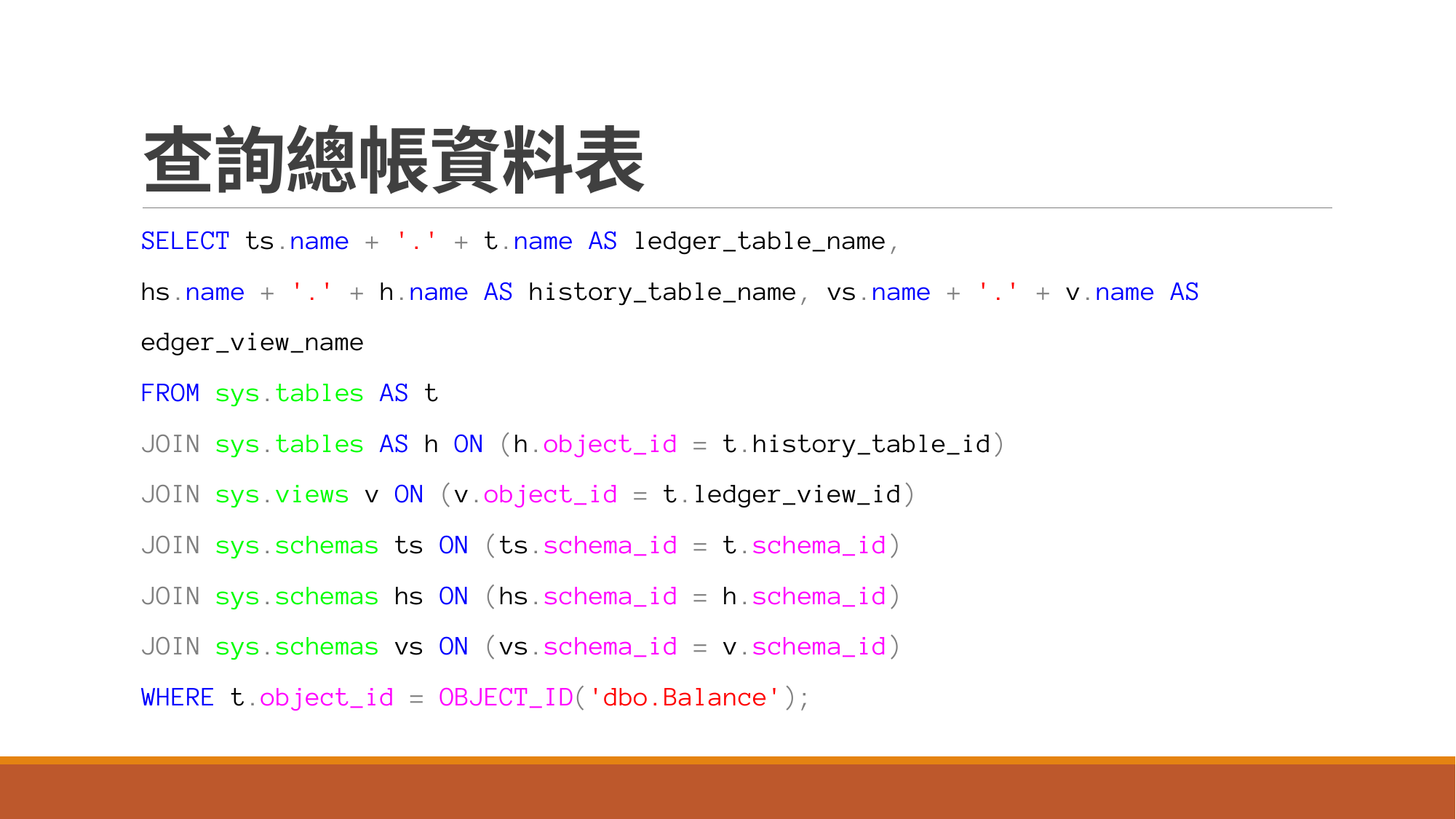

# 查詢總帳資料表
SELECT ts.name + '.' + t.name AS ledger_table_name,
hs.name + '.' + h.name AS history_table_name, vs.name + '.' + v.name AS
edger_view_name
FROM sys.tables AS t
JOIN sys.tables AS h ON (h.object_id = t.history_table_id)
JOIN sys.views v ON (v.object_id = t.ledger_view_id)
JOIN sys.schemas ts ON (ts.schema_id = t.schema_id)
JOIN sys.schemas hs ON (hs.schema_id = h.schema_id)
JOIN sys.schemas vs ON (vs.schema_id = v.schema_id)
WHERE t.object_id = OBJECT_ID('dbo.Balance');